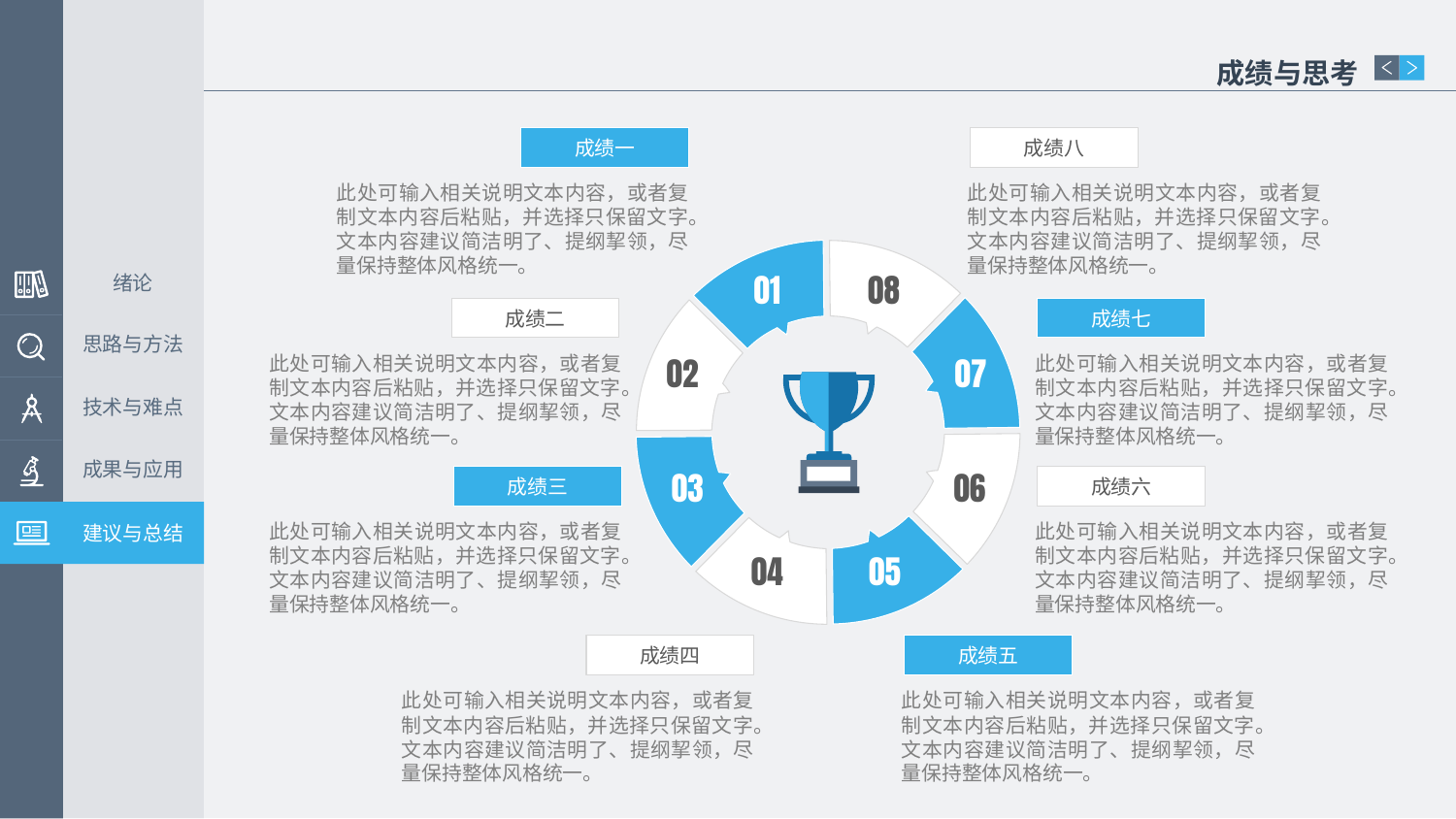

成绩与思考

成绩一
成绩八
此处可输入相关说明文本内容，或者复制文本内容后粘贴，并选择只保留文字。文本内容建议简洁明了、提纲挈领，尽量保持整体风格统一。
此处可输入相关说明文本内容，或者复制文本内容后粘贴，并选择只保留文字。文本内容建议简洁明了、提纲挈领，尽量保持整体风格统一。

绪论
01
08

成绩二
成绩七

思路与方法

02
07
此处可输入相关说明文本内容，或者复制文本内容后粘贴，并选择只保留文字。文本内容建议简洁明了、提纲挈领，尽量保持整体风格统一。
此处可输入相关说明文本内容，或者复制文本内容后粘贴，并选择只保留文字。文本内容建议简洁明了、提纲挈领，尽量保持整体风格统一。

技术与难点

成果与应用

03
06
成绩三
成绩六

建议与总结

此处可输入相关说明文本内容，或者复制文本内容后粘贴，并选择只保留文字。文本内容建议简洁明了、提纲挈领，尽量保持整体风格统一。
此处可输入相关说明文本内容，或者复制文本内容后粘贴，并选择只保留文字。文本内容建议简洁明了、提纲挈领，尽量保持整体风格统一。

04
05
成绩四
成绩五
此处可输入相关说明文本内容，或者复制文本内容后粘贴，并选择只保留文字。文本内容建议简洁明了、提纲挈领，尽量保持整体风格统一。
此处可输入相关说明文本内容，或者复制文本内容后粘贴，并选择只保留文字。文本内容建议简洁明了、提纲挈领，尽量保持整体风格统一。